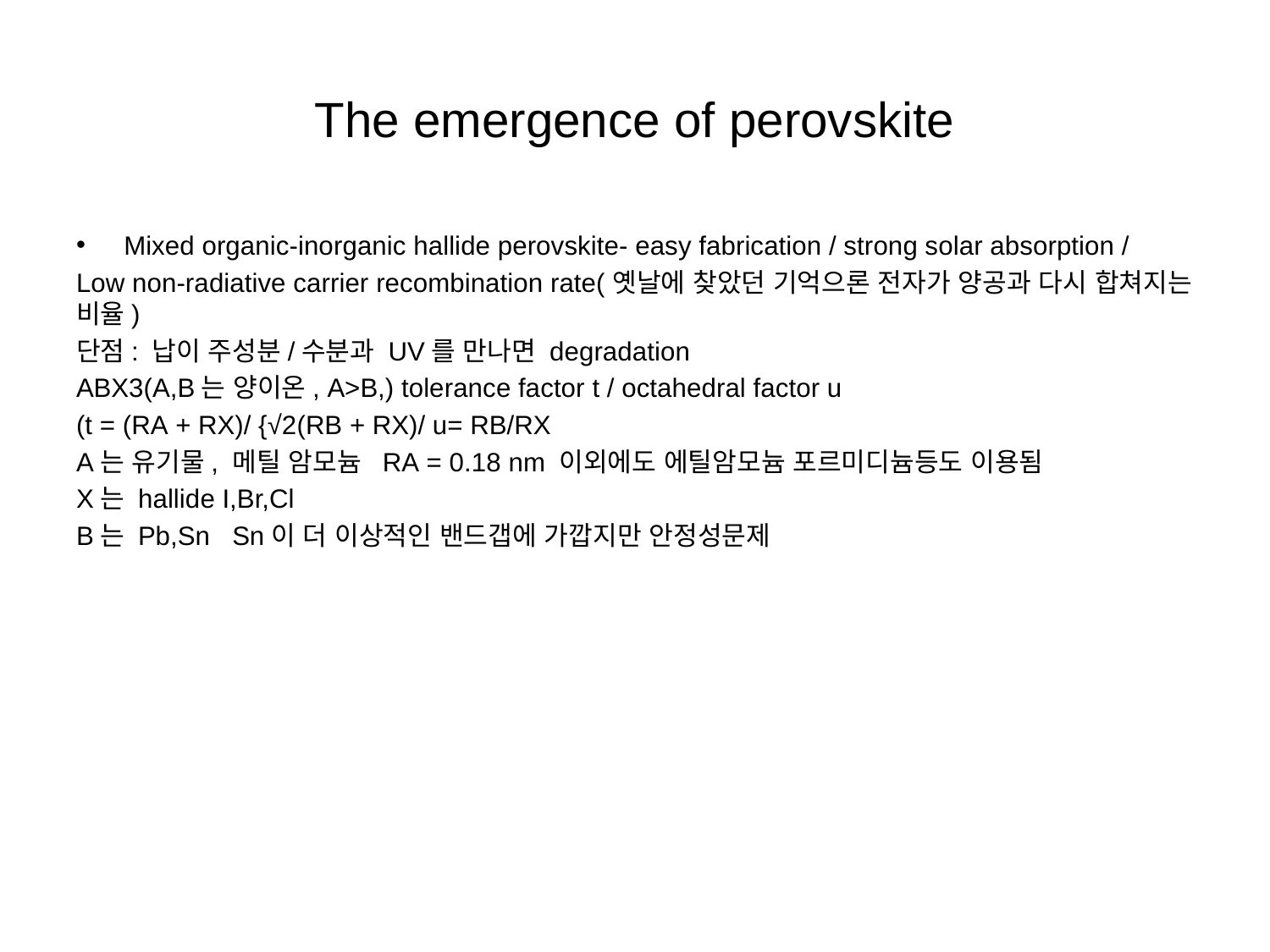

# The emergence of perovskite
Mixed organic-inorganic hallide perovskite- easy fabrication / strong solar absorption /
Low non-radiative carrier recombination rate(옛날에 찾았던 기억으론 전자가 양공과 다시 합쳐지는 비율)
단점: 납이 주성분/수분과 UV를 만나면 degradation
ABX3(A,B는 양이온, A>B,) tolerance factor t / octahedral factor u
(t = (RA + RX)/ {√2(RB + RX)/ u= RB/RX
A는 유기물, 메틸 암모늄  RA = 0.18 nm 이외에도 에틸암모늄 포르미디늄등도 이용됨
X는 hallide I,Br,Cl
B는 Pb,Sn   Sn이 더 이상적인 밴드갭에 가깝지만 안정성문제